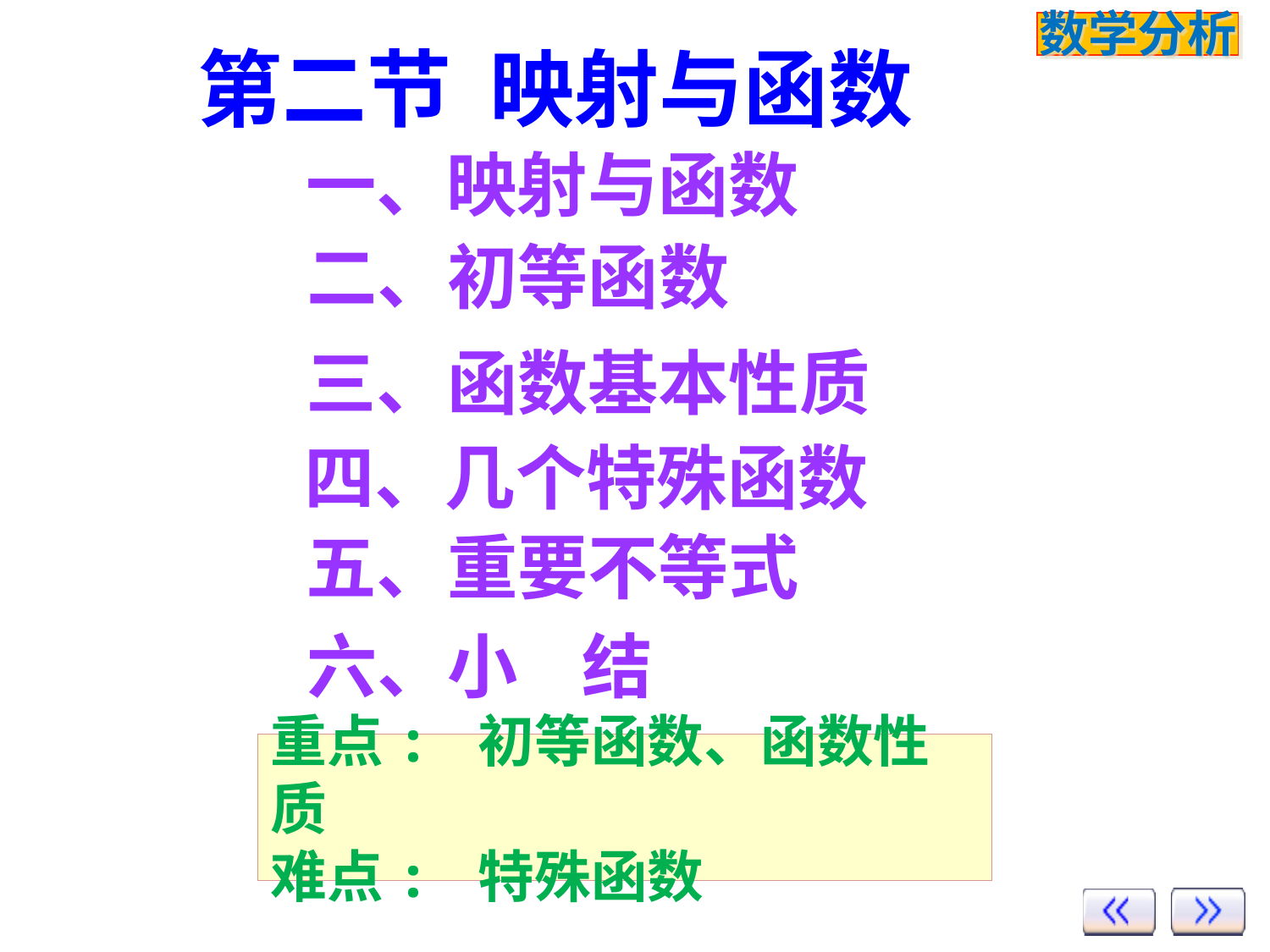

第二节  映射与函数
一、映射与函数

二、初等函数
三、函数基本性质
四、几个特殊函数
五、重要不等式
六、小    结
重点: 初等函数、函数性质
难点: 特殊函数